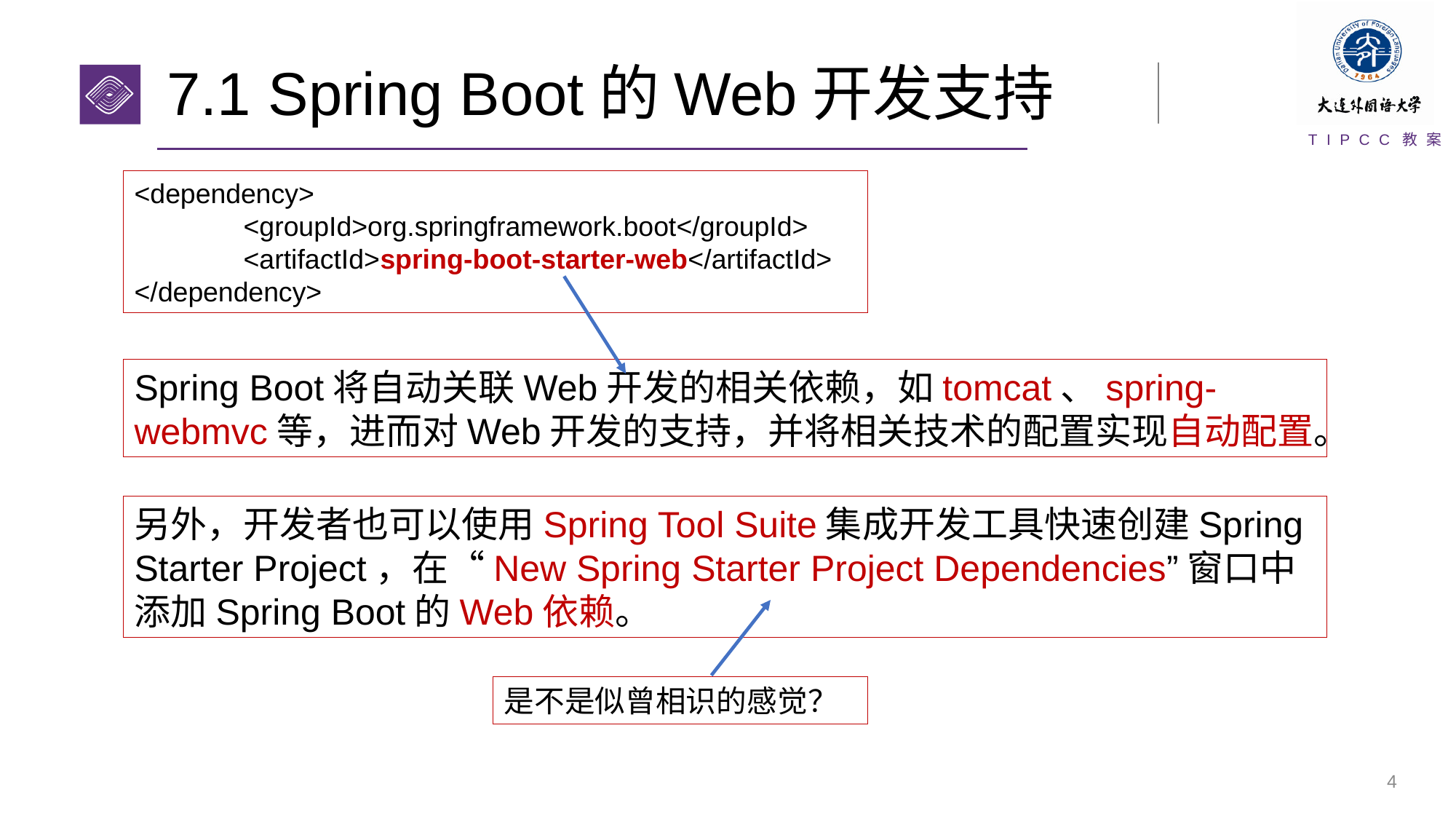

# 7.1 Spring Boot的Web开发支持
<dependency>
	<groupId>org.springframework.boot</groupId>
	<artifactId>spring-boot-starter-web</artifactId>
</dependency>
Spring Boot将自动关联Web开发的相关依赖，如tomcat、spring-webmvc等，进而对Web开发的支持，并将相关技术的配置实现自动配置。
另外，开发者也可以使用Spring Tool Suite集成开发工具快速创建Spring Starter Project，在“New Spring Starter Project Dependencies”窗口中添加Spring Boot的Web依赖。
是不是似曾相识的感觉？
4